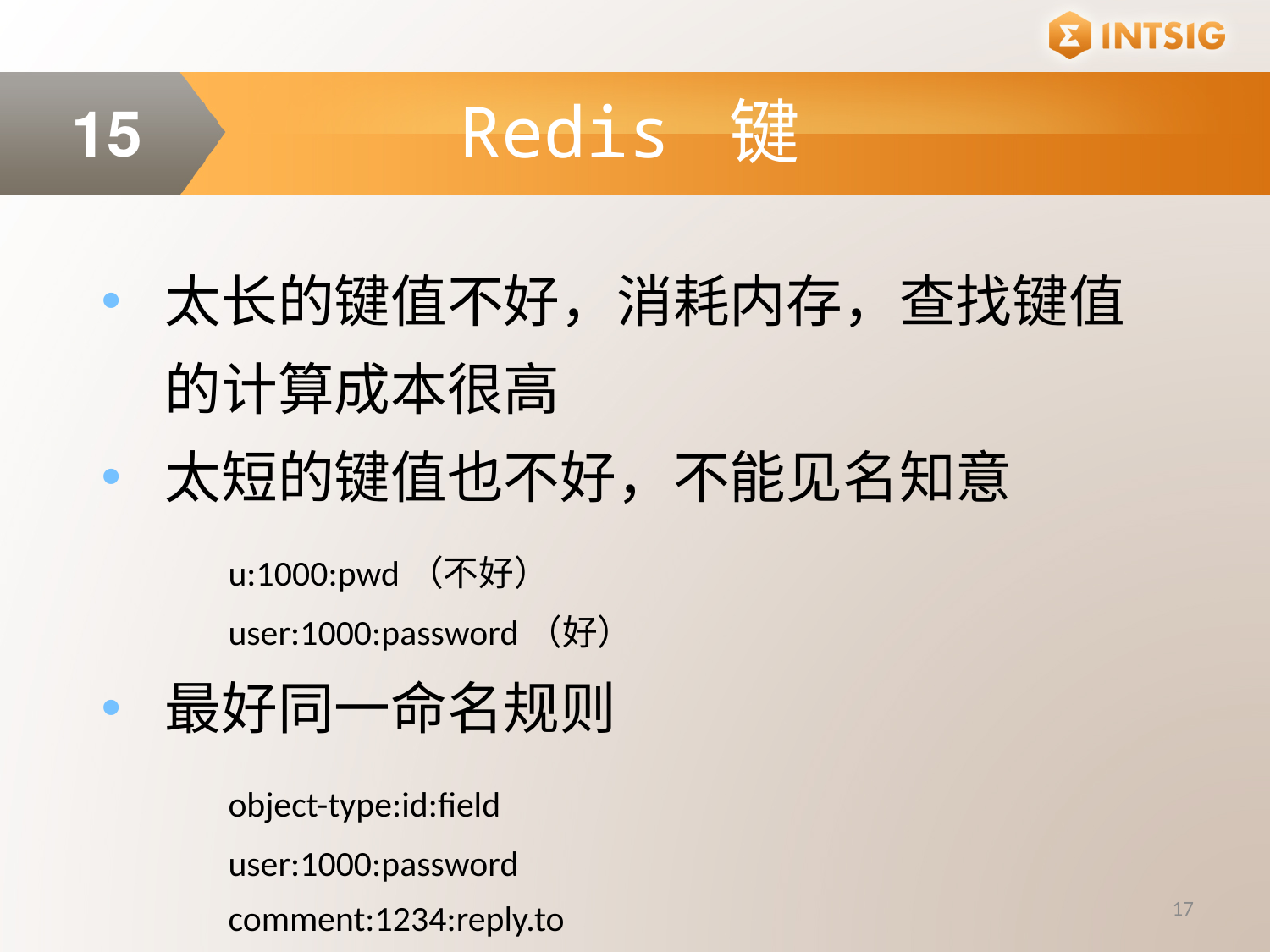

Redis 键
15
太长的键值不好，消耗内存，查找键值的计算成本很高
太短的键值也不好，不能见名知意
	u:1000:pwd（不好）
	user:1000:password（好）
最好同一命名规则
	object-type:id:field
	user:1000:password
	comment:1234:reply.to
17